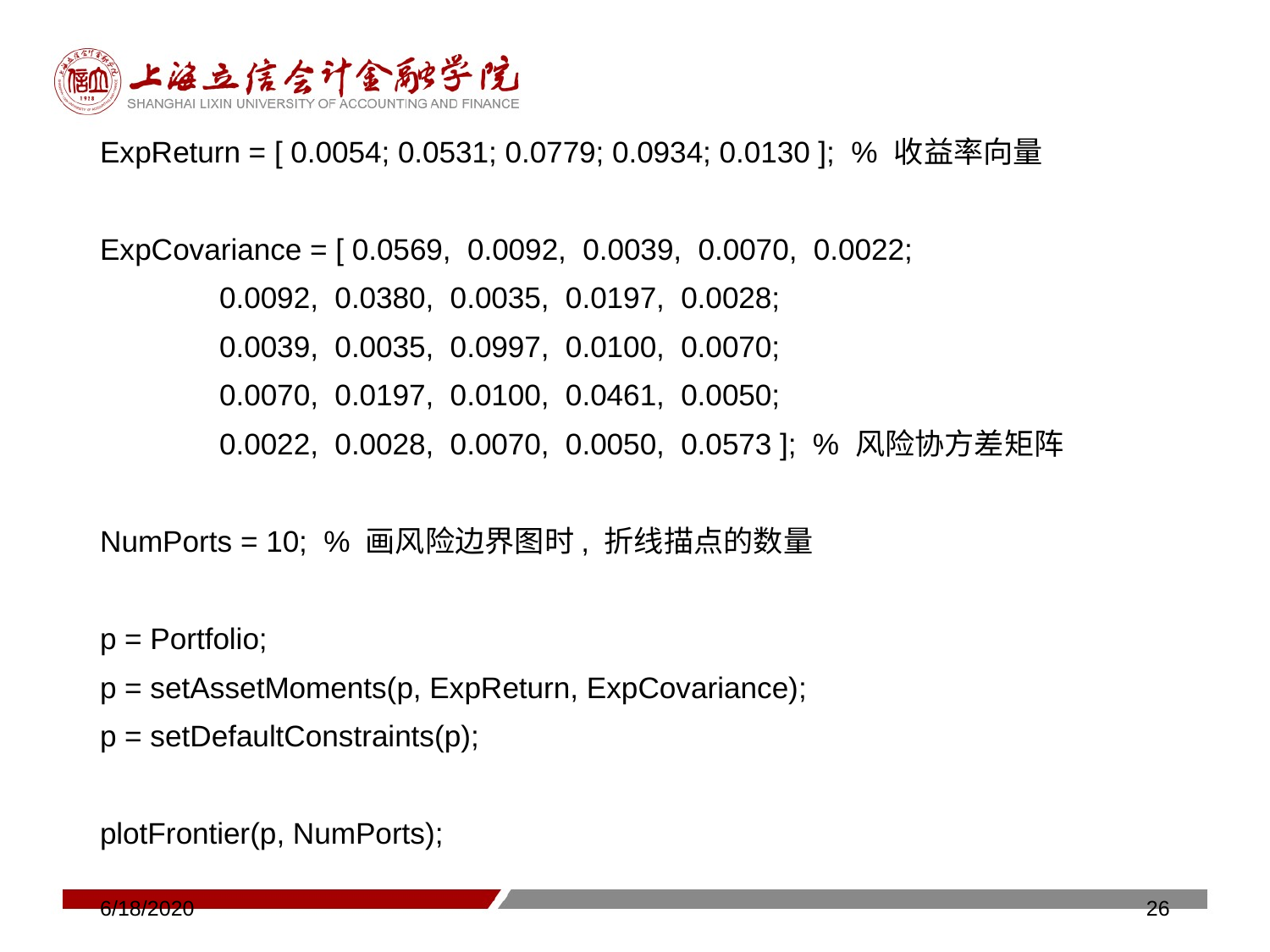

ExpReturn = [ 0.0054; 0.0531; 0.0779; 0.0934; 0.0130 ];  % 收益率向量

ExpCovariance = [ 0.0569,  0.0092,  0.0039,  0.0070,  0.0022;
	0.0092,  0.0380,  0.0035,  0.0197,  0.0028;
	0.0039,  0.0035,  0.0997,  0.0100,  0.0070;
	0.0070,  0.0197,  0.0100,  0.0461,  0.0050;
	0.0022,  0.0028,  0.0070,  0.0050,  0.0573 ];  % 风险协方差矩阵

NumPorts = 10;  % 画风险边界图时, 折线描点的数量

p = Portfolio;
p = setAssetMoments(p, ExpReturn, ExpCovariance);
p = setDefaultConstraints(p);

plotFrontier(p, NumPorts);
6/18/2020

26